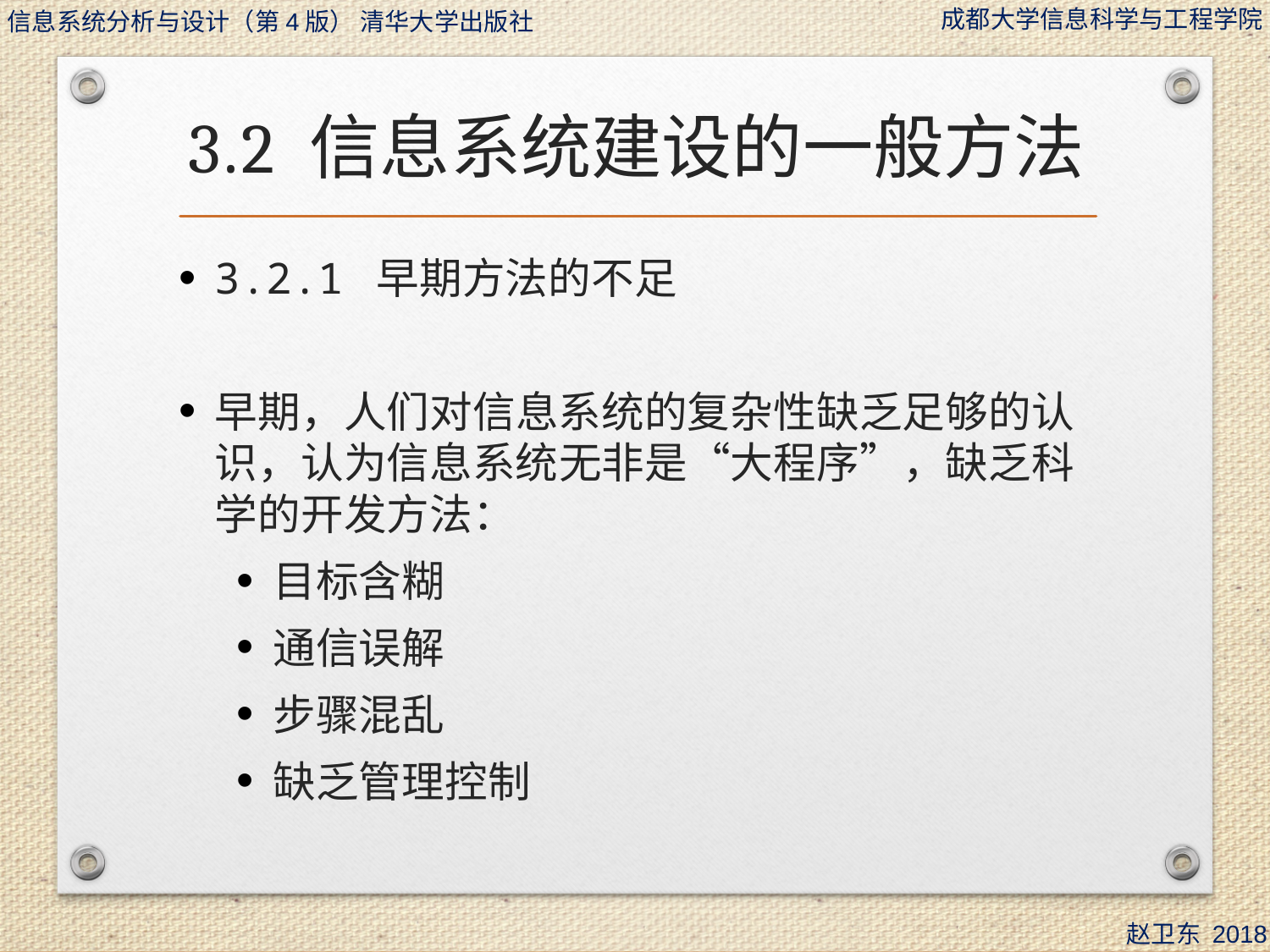

# 3.2 信息系统建设的一般方法
3.2.1 早期方法的不足

早期，人们对信息系统的复杂性缺乏足够的认识，认为信息系统无非是“大程序”，缺乏科学的开发方法：
目标含糊
通信误解
步骤混乱
缺乏管理控制